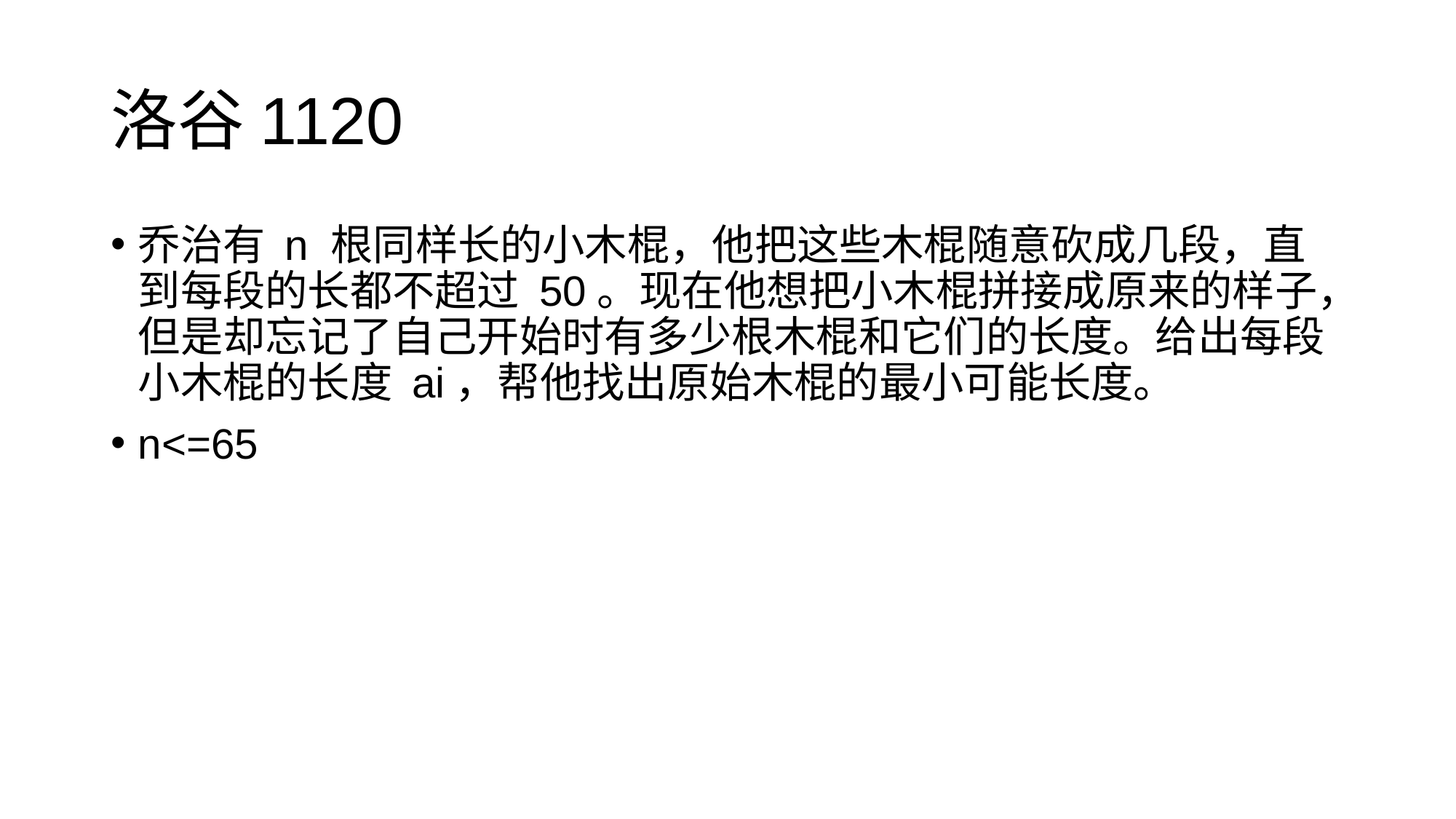

# 洛谷1120
乔治有 n 根同样长的小木棍，他把这些木棍随意砍成几段，直到每段的长都不超过 50。现在他想把小木棍拼接成原来的样子，但是却忘记了自己开始时有多少根木棍和它们的长度。给出每段小木棍的长度 ai，帮他找出原始木棍的最小可能长度。
n<=65